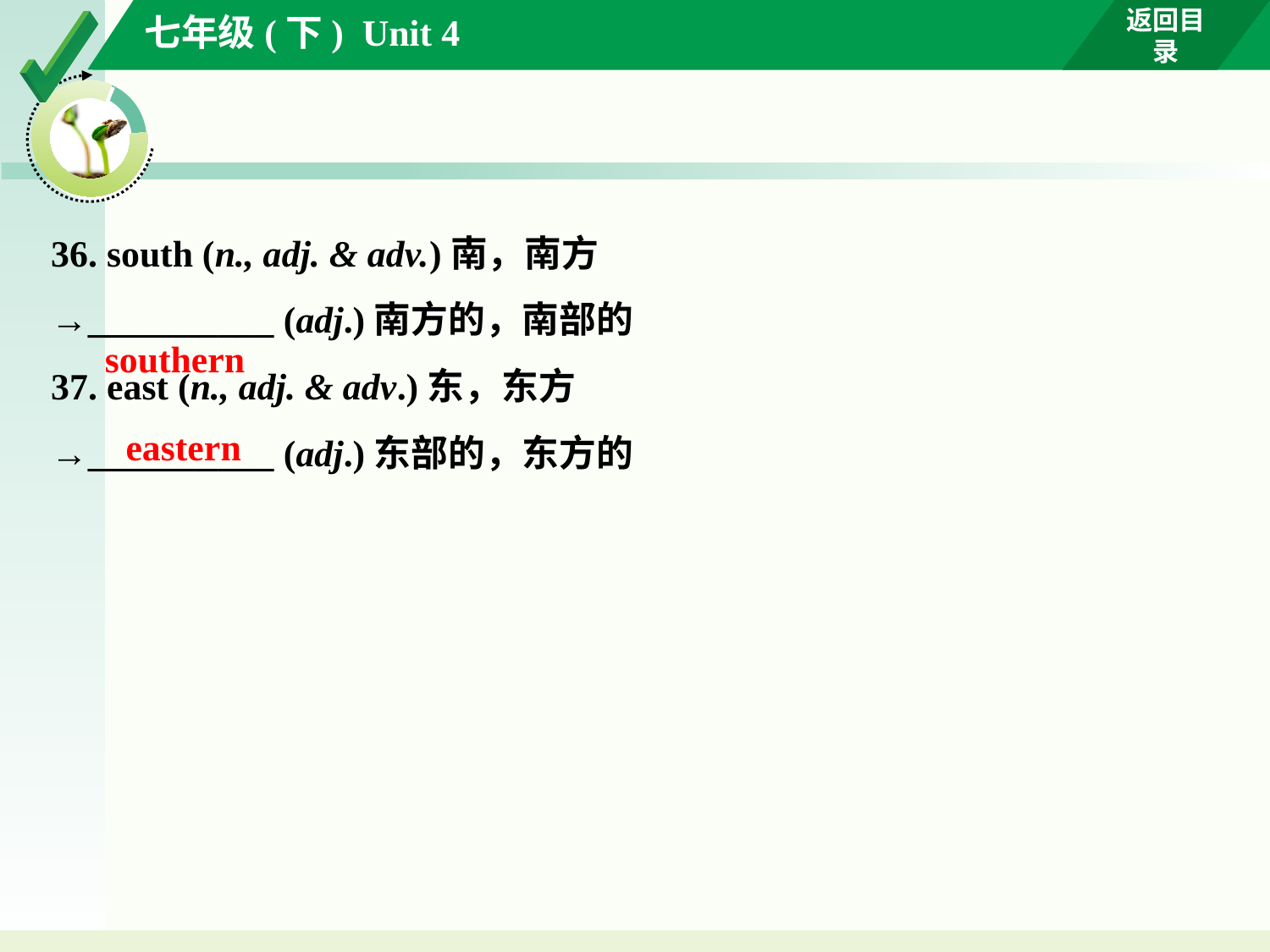

36. south (n., adj. & adv.)南，南方
→__________ (adj.)南方的，南部的
37. east (n., adj. & adv.)东，东方
→__________ (adj.)东部的，东方的
 southern
eastern